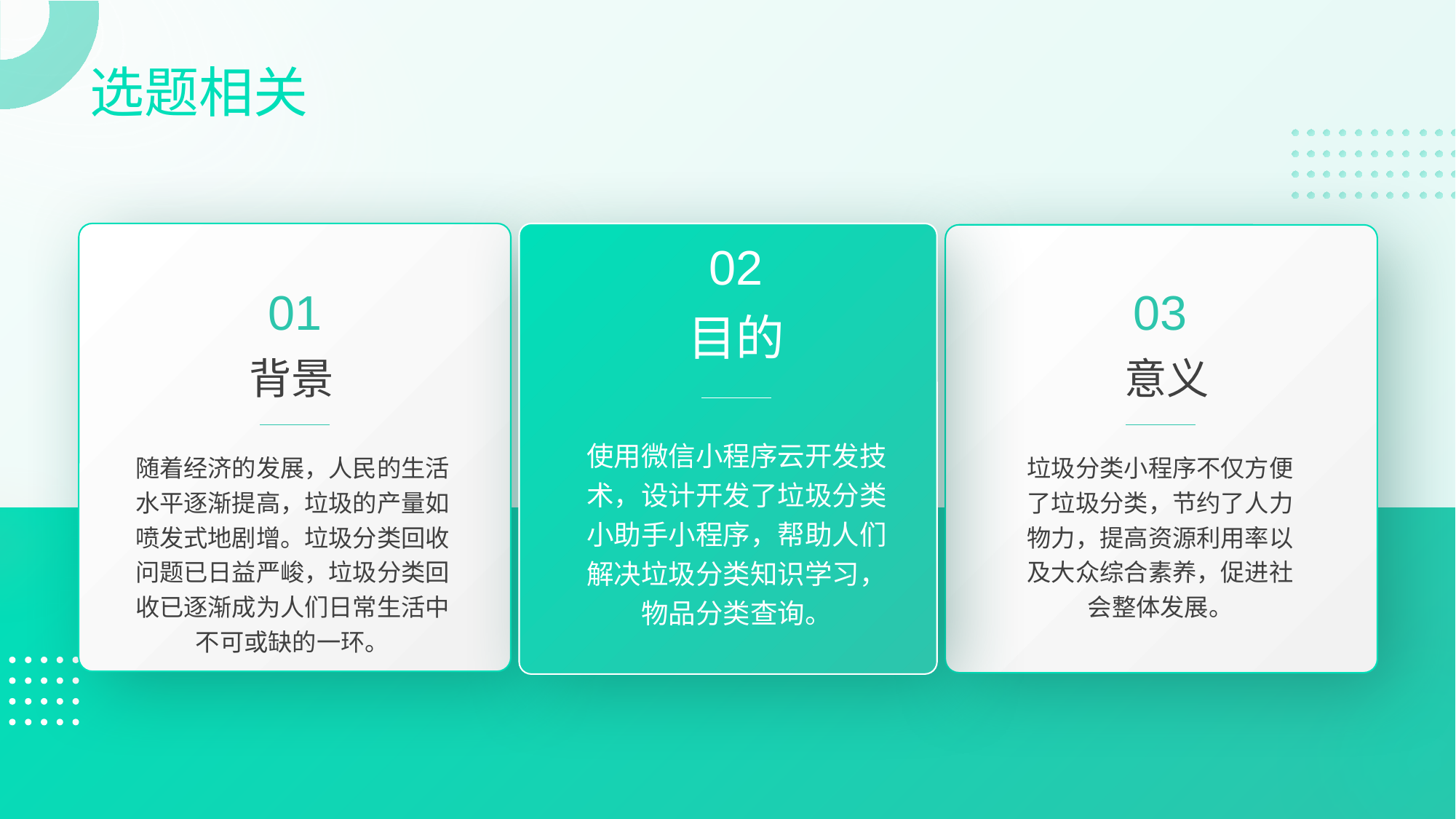

# 选题相关

02
01
03
目的
  背景
 意义
使用微信小程序云开发技术，设计开发了垃圾分类小助手小程序，帮助人们解决垃圾分类知识学习，物品分类查询。
随着经济的发展，人民的生活水平逐渐提高，垃圾的产量如喷发式地剧增。垃圾分类回收问题已日益严峻，垃圾分类回收已逐渐成为人们日常生活中不可或缺的一环。
垃圾分类小程序不仅方便了垃圾分类，节约了人力物力，提高资源利用率以及大众综合素养，促进社会整体发展。